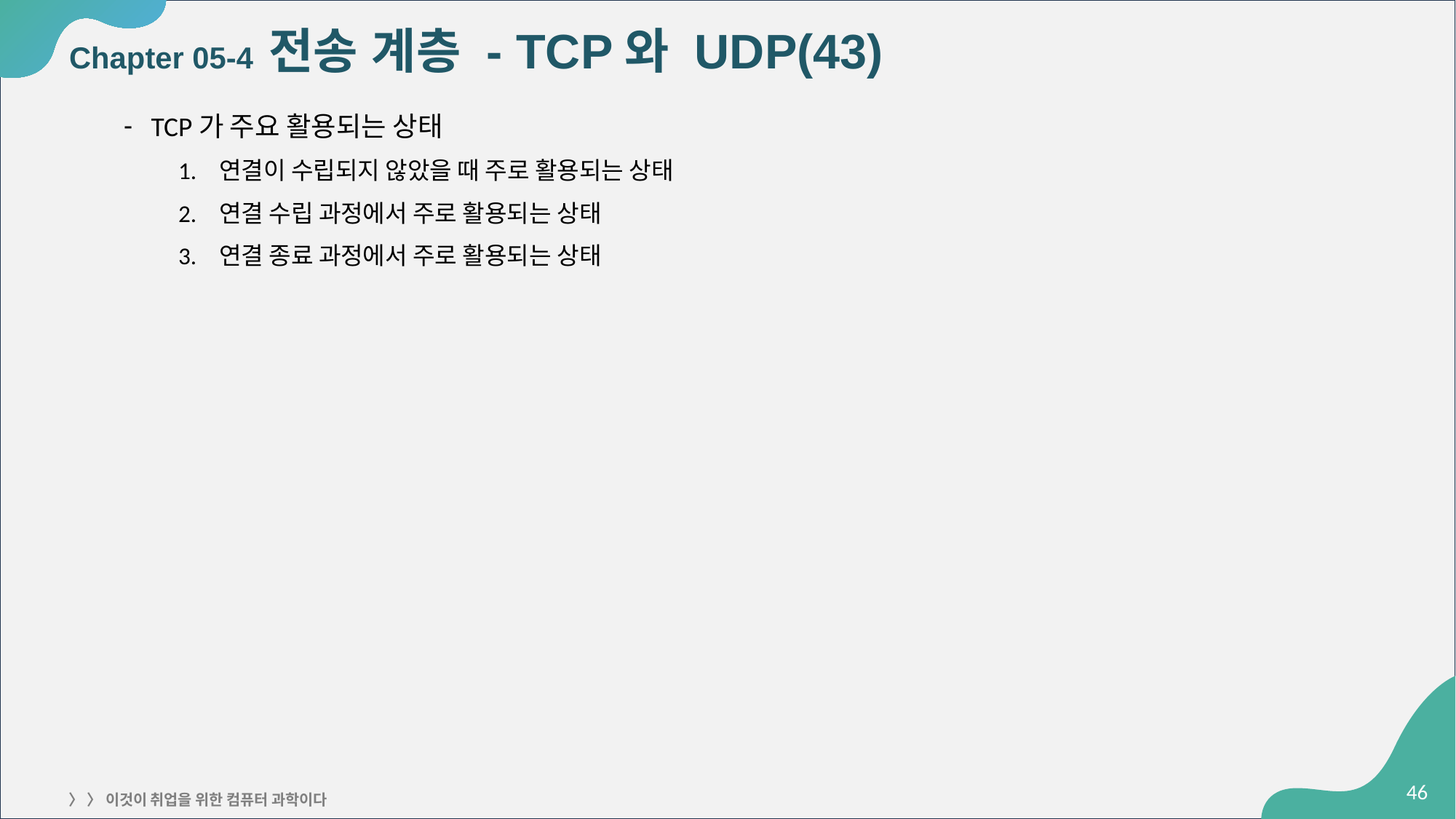

# Chapter 05-4 전송 계층 - TCP와 UDP(43)
TCP가 주요 활용되는 상태
연결이 수립되지 않았을 때 주로 활용되는 상태
연결 수립 과정에서 주로 활용되는 상태
연결 종료 과정에서 주로 활용되는 상태
46
〉 〉 이것이 취업을 위한 컴퓨터 과학이다